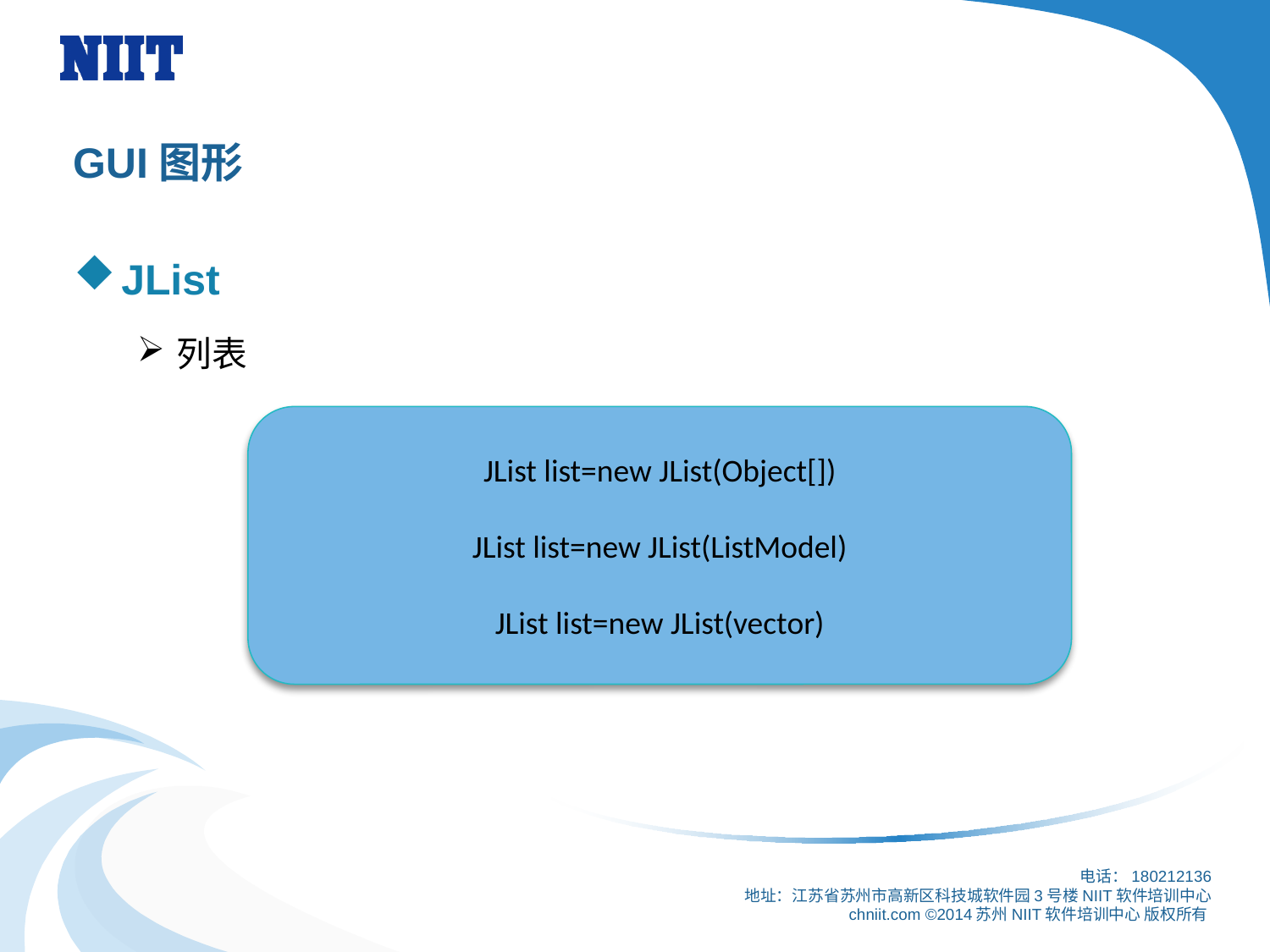

# GUI图形
JList
列表

JList list=new JList(Object[])

JList list=new JList(ListModel)

JList list=new JList(vector)